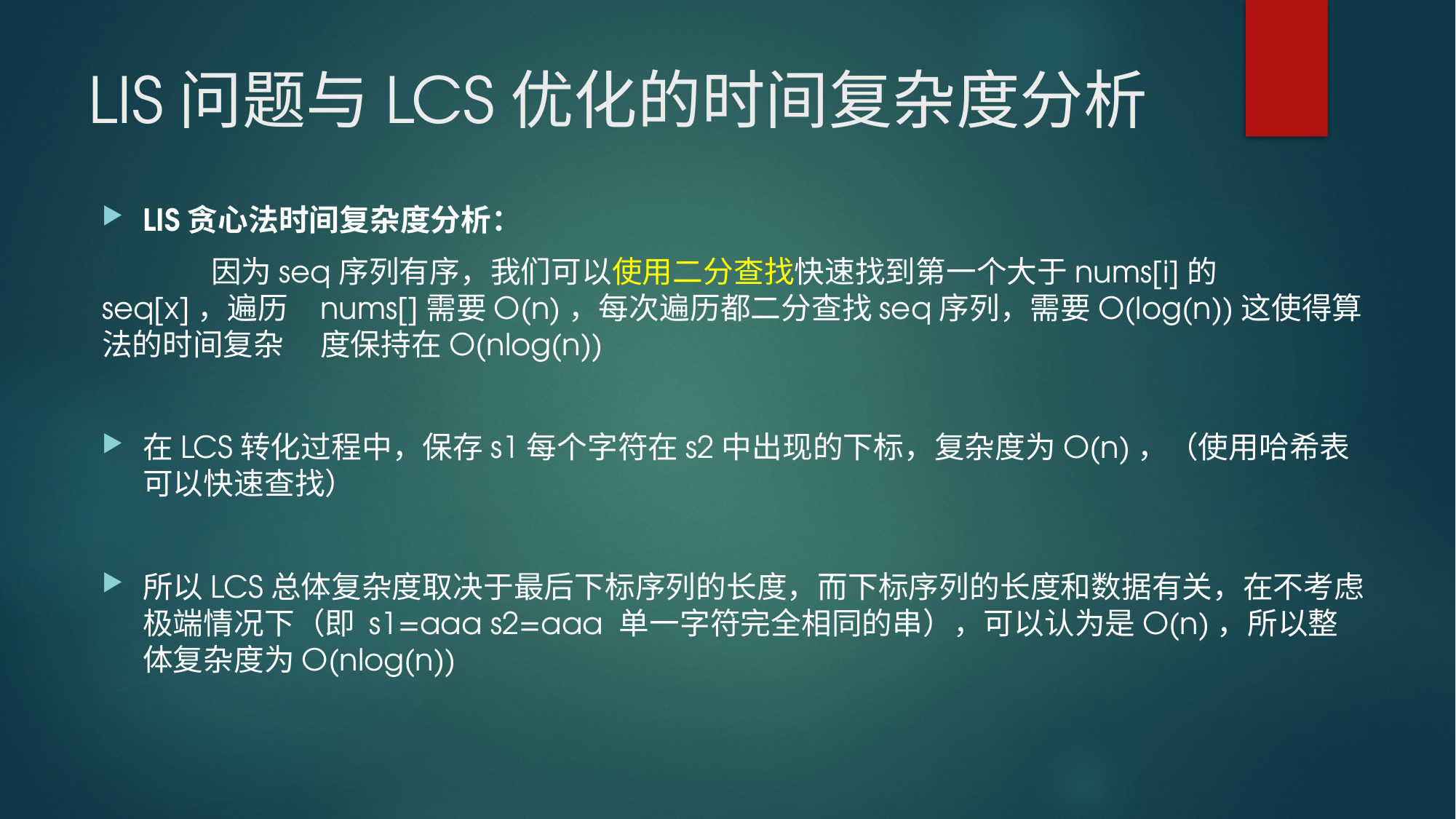

# LIS问题与LCS优化的时间复杂度分析
LIS贪心法时间复杂度分析：
	因为seq序列有序，我们可以使用二分查找快速找到第一个大于nums[i]的	seq[x]，遍历	nums[]需要O(n)，每次遍历都二分查找seq序列，需要O(log(n))这使得算法的时间复杂	度保持在O(nlog(n))

在LCS转化过程中，保存s1每个字符在s2中出现的下标，复杂度为O(n)，（使用哈希表可以快速查找）

所以LCS总体复杂度取决于最后下标序列的长度，而下标序列的长度和数据有关，在不考虑极端情况下（即 s1=aaa s2=aaa 单一字符完全相同的串），可以认为是O(n)，所以整体复杂度为O(nlog(n))